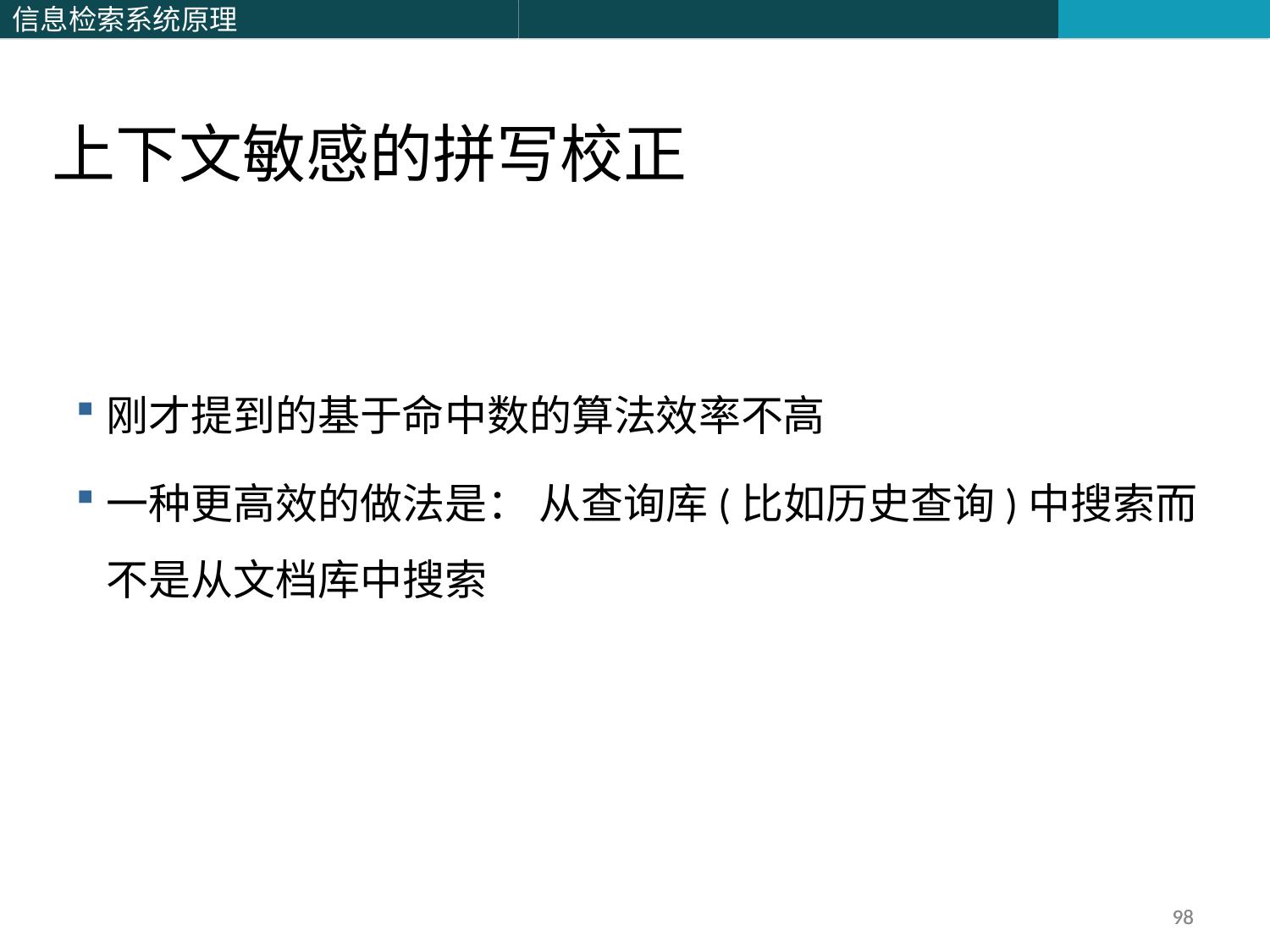

上下文敏感的拼写校正
刚才提到的基于命中数的算法效率不高
一种更高效的做法是： 从查询库(比如历史查询)中搜索而不是从文档库中搜索
98
98